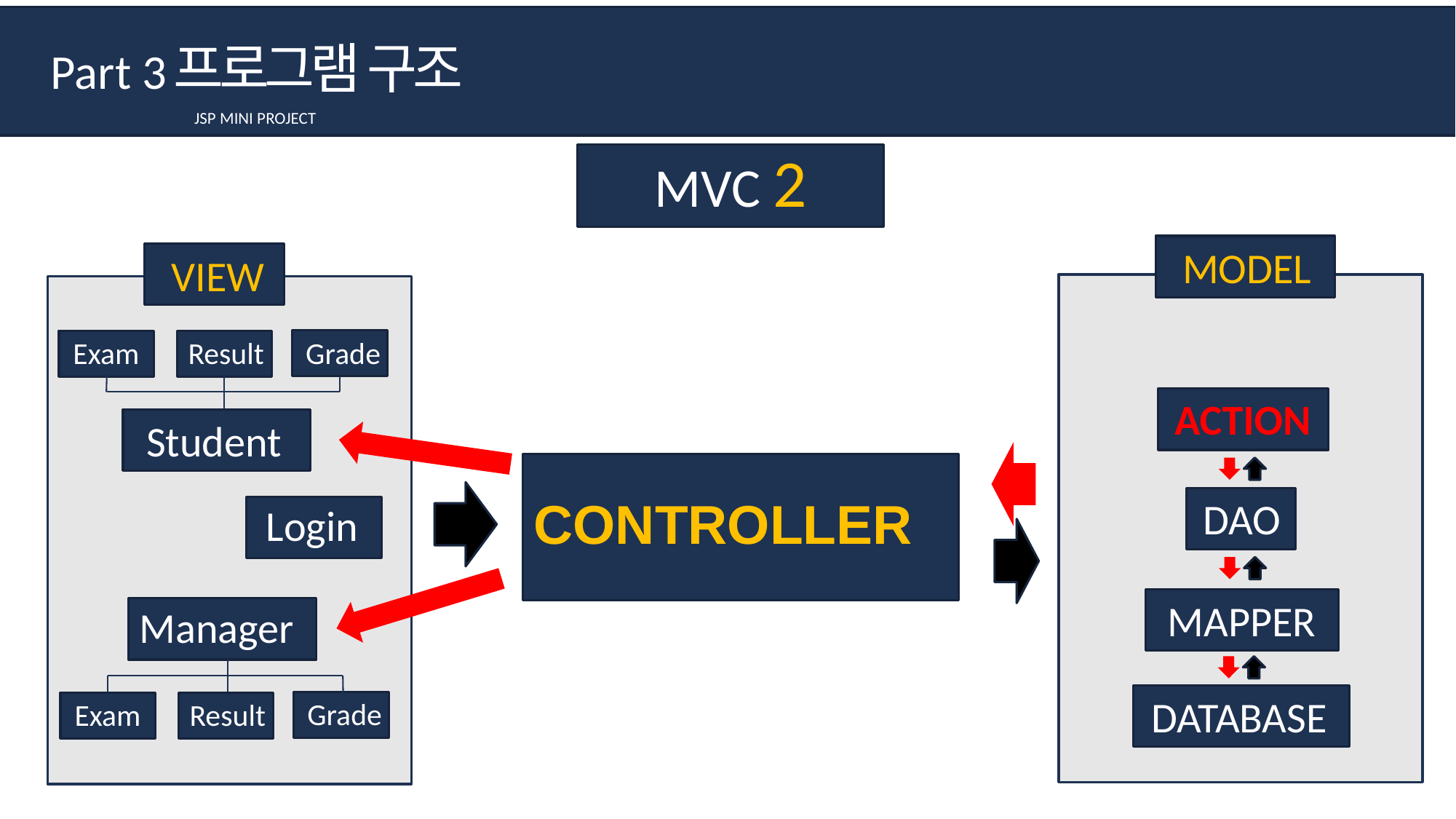

프로그램 구조
Part 3
JSP MINI PROJECT
MVC 2

MODEL

VIEW

Grade
Exam
Result

ACTION

Student

CONTROLLER
DAO

Login

MAPPER

Manager

DATABASE

Grade
Exam
Result